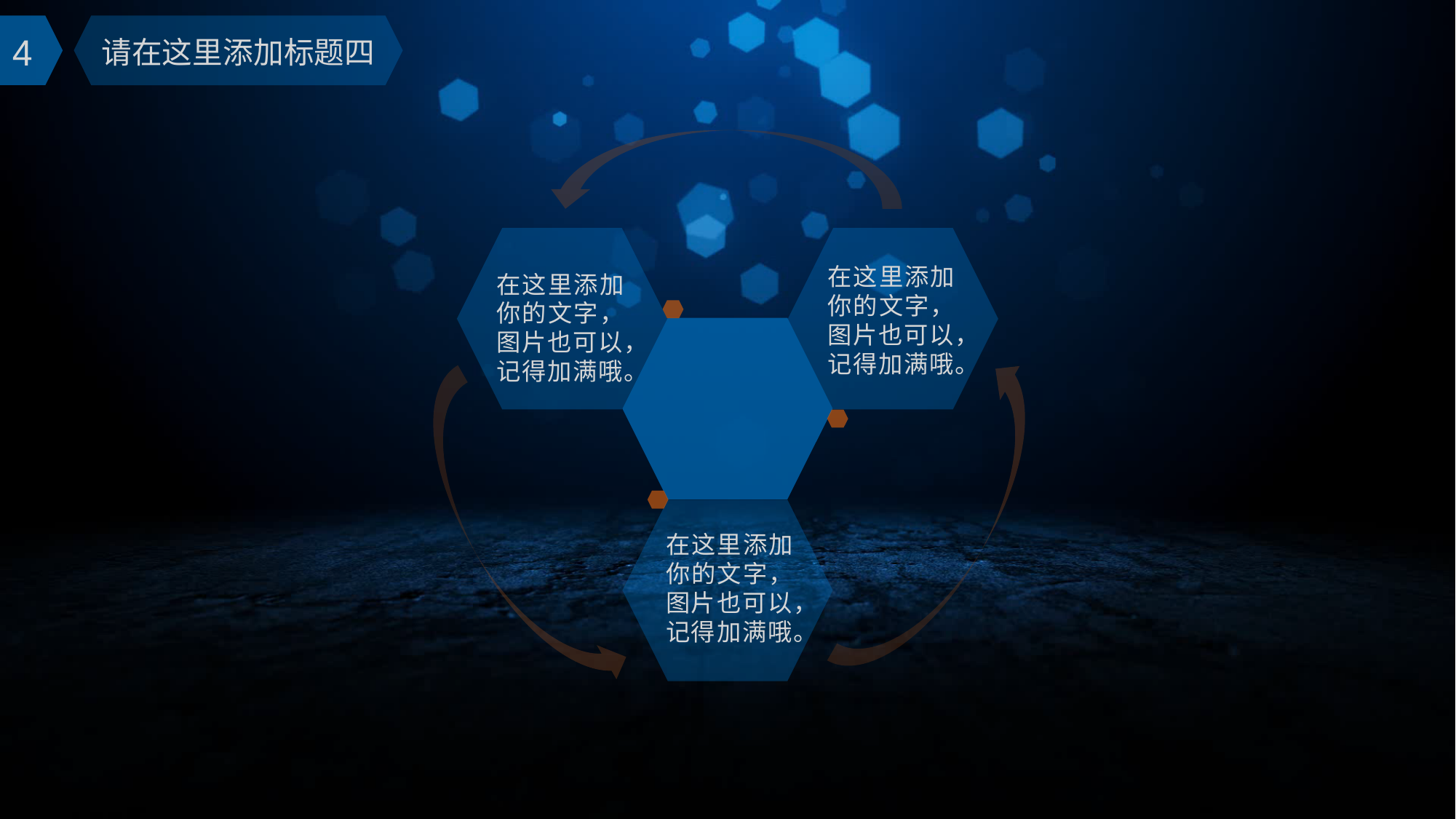

4

请在这里添加标题四

在这里添加你的文字，图片也可以，记得加满哦。
在这里添加你的文字，图片也可以，记得加满哦。

在这里添加你的文字，图片也可以，记得加满哦。